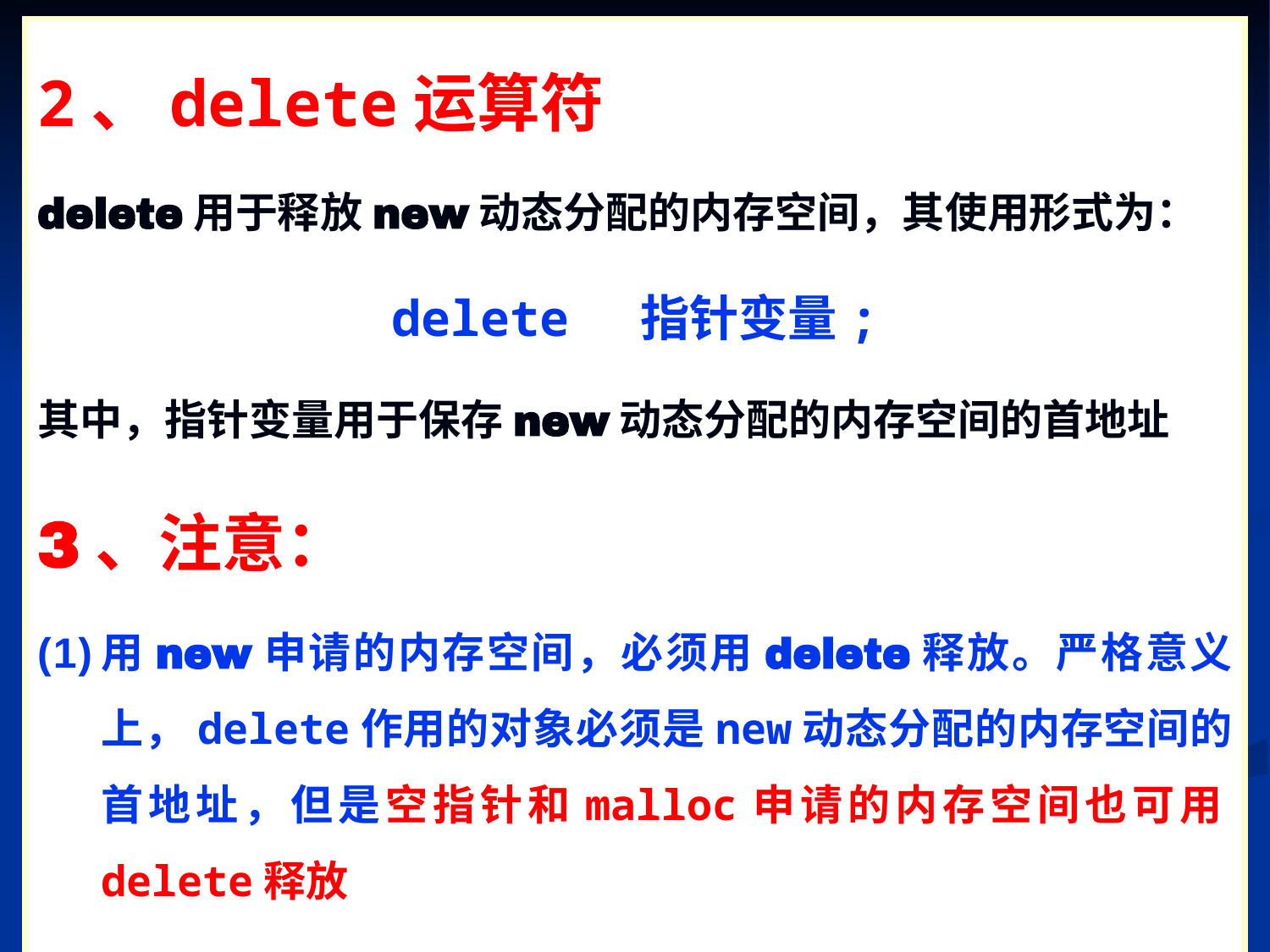

2、delete运算符
delete用于释放new动态分配的内存空间，其使用形式为：
delete  指针变量;
其中，指针变量用于保存new动态分配的内存空间的首地址
3、注意：
用new申请的内存空间，必须用delete释放。严格意义上，delete作用的对象必须是new动态分配的内存空间的首地址，但是空指针和malloc申请的内存空间也可用delete释放
对一个指针只能调用一次delete